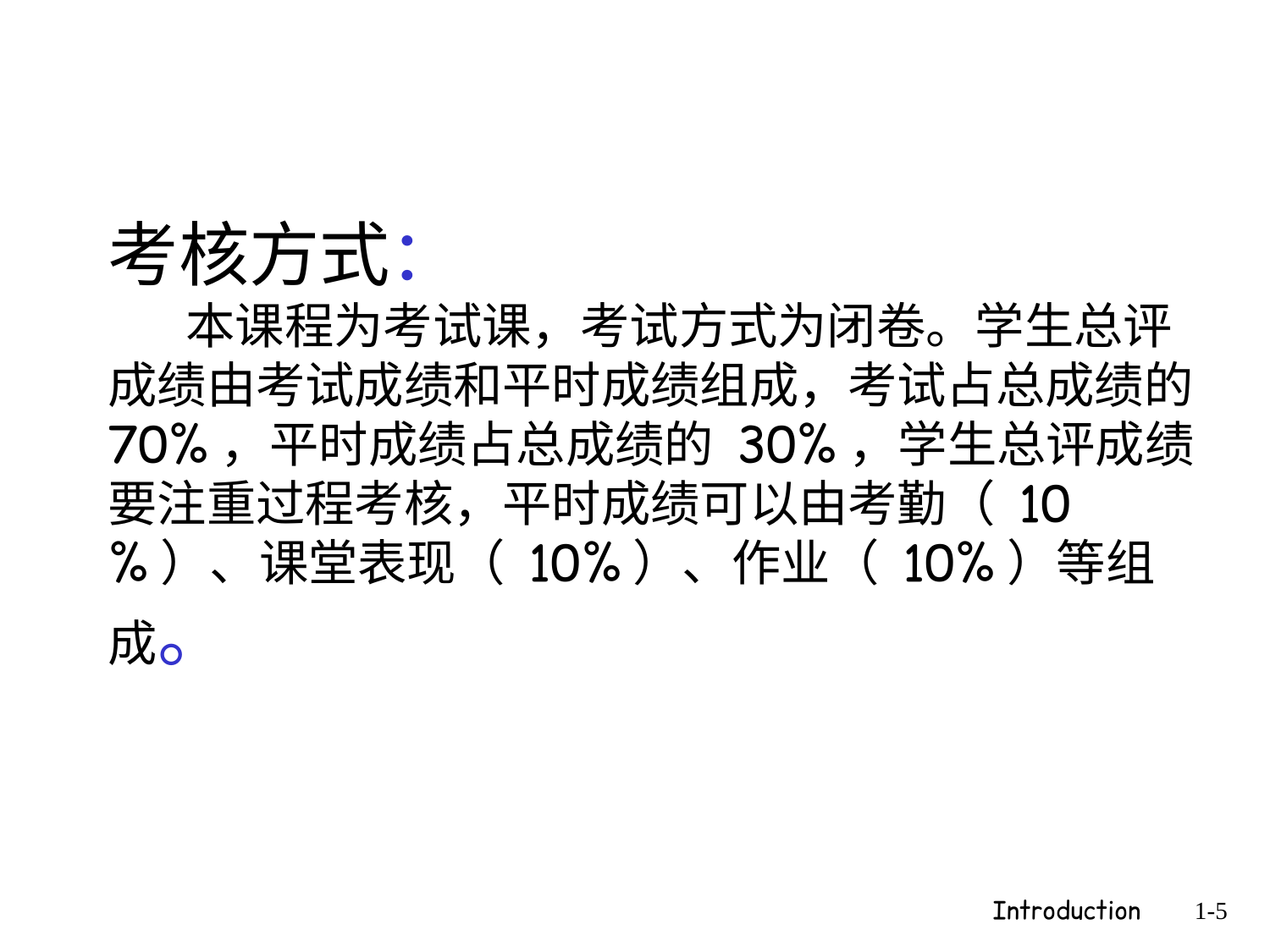

考核方式：
      本课程为考试课，考试方式为闭卷。学生总评成绩由考试成绩和平时成绩组成，考试占总成绩的 70%，平时成绩占总成绩的 30%，学生总评成绩要注重过程考核，平时成绩可以由考勤（ 10%）、课堂表现（ 10%）、作业（ 10%）等组成。

 Introduction
1-5